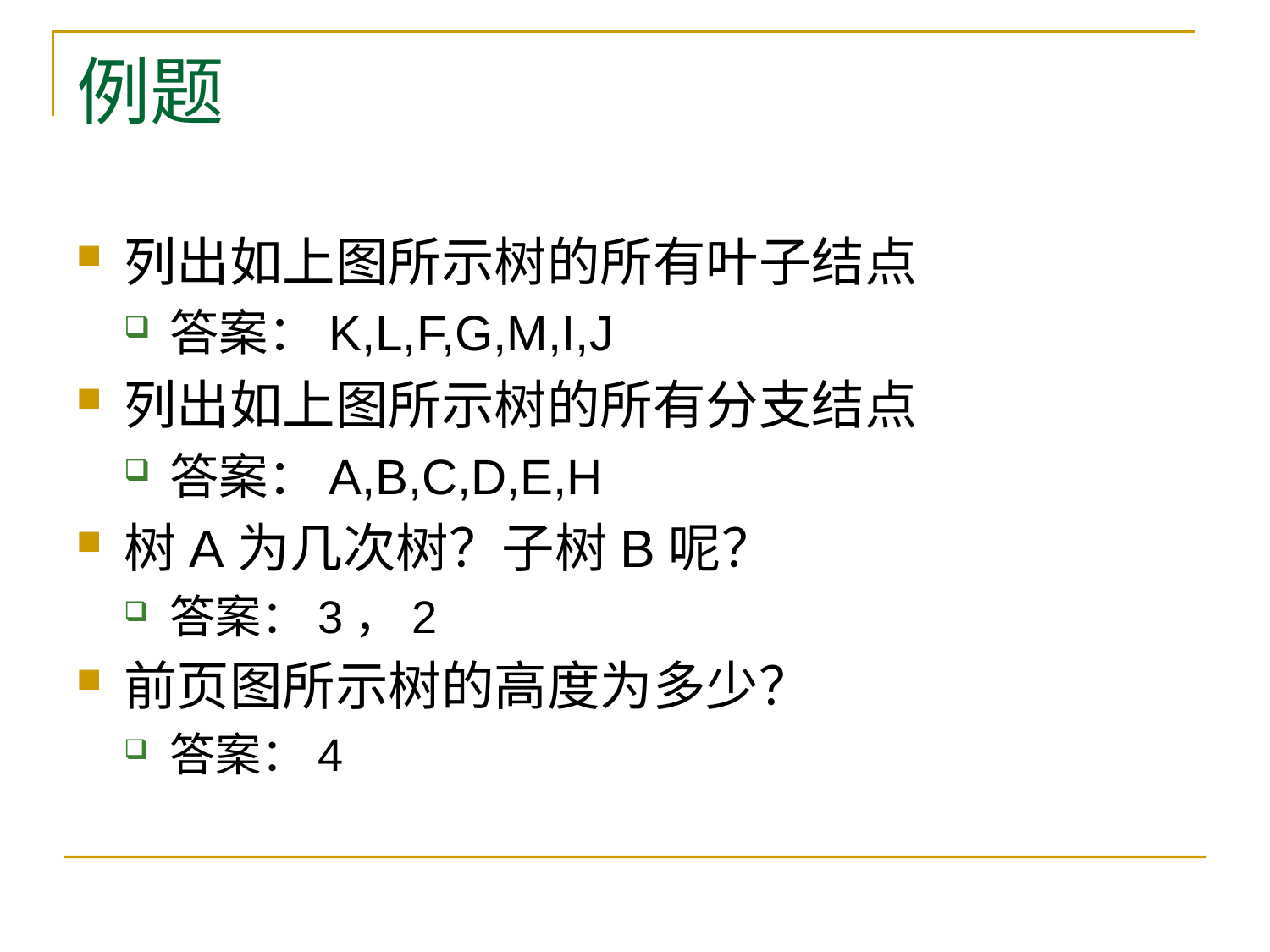

# 例题
列出如上图所示树的所有叶子结点
答案：K,L,F,G,M,I,J
列出如上图所示树的所有分支结点
答案：A,B,C,D,E,H
树A为几次树？子树B呢？
答案：3，2
前页图所示树的高度为多少？
答案：4